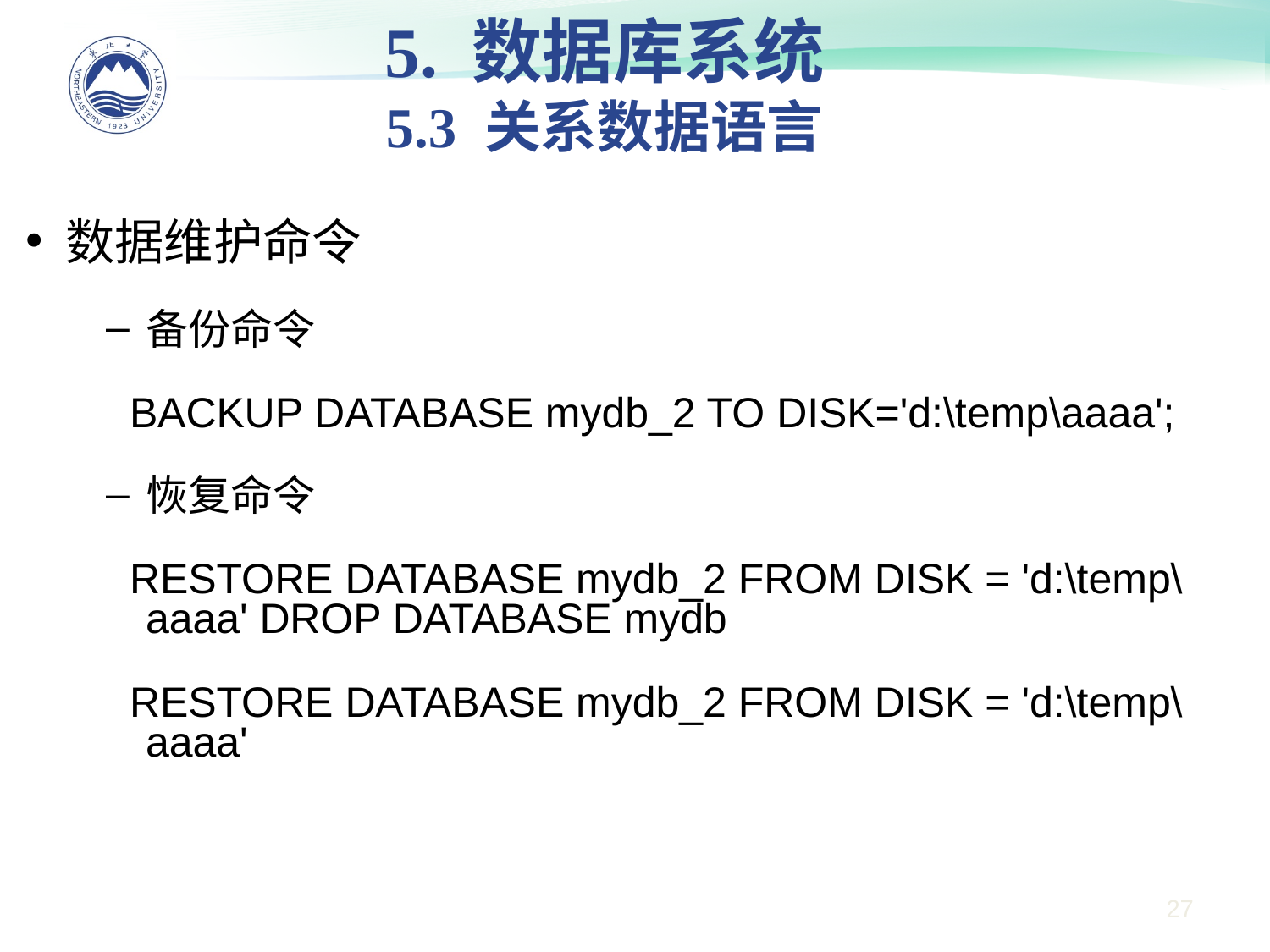

5. 数据库系统
5.3 关系数据语言
#
数据维护命令
备份命令
  BACKUP DATABASE mydb_2 TO DISK='d:\temp\aaaa';
恢复命令
  RESTORE DATABASE mydb_2 FROM DISK = 'd:\temp\aaaa' DROP DATABASE mydb
  RESTORE DATABASE mydb_2 FROM DISK = 'd:\temp\aaaa'

27